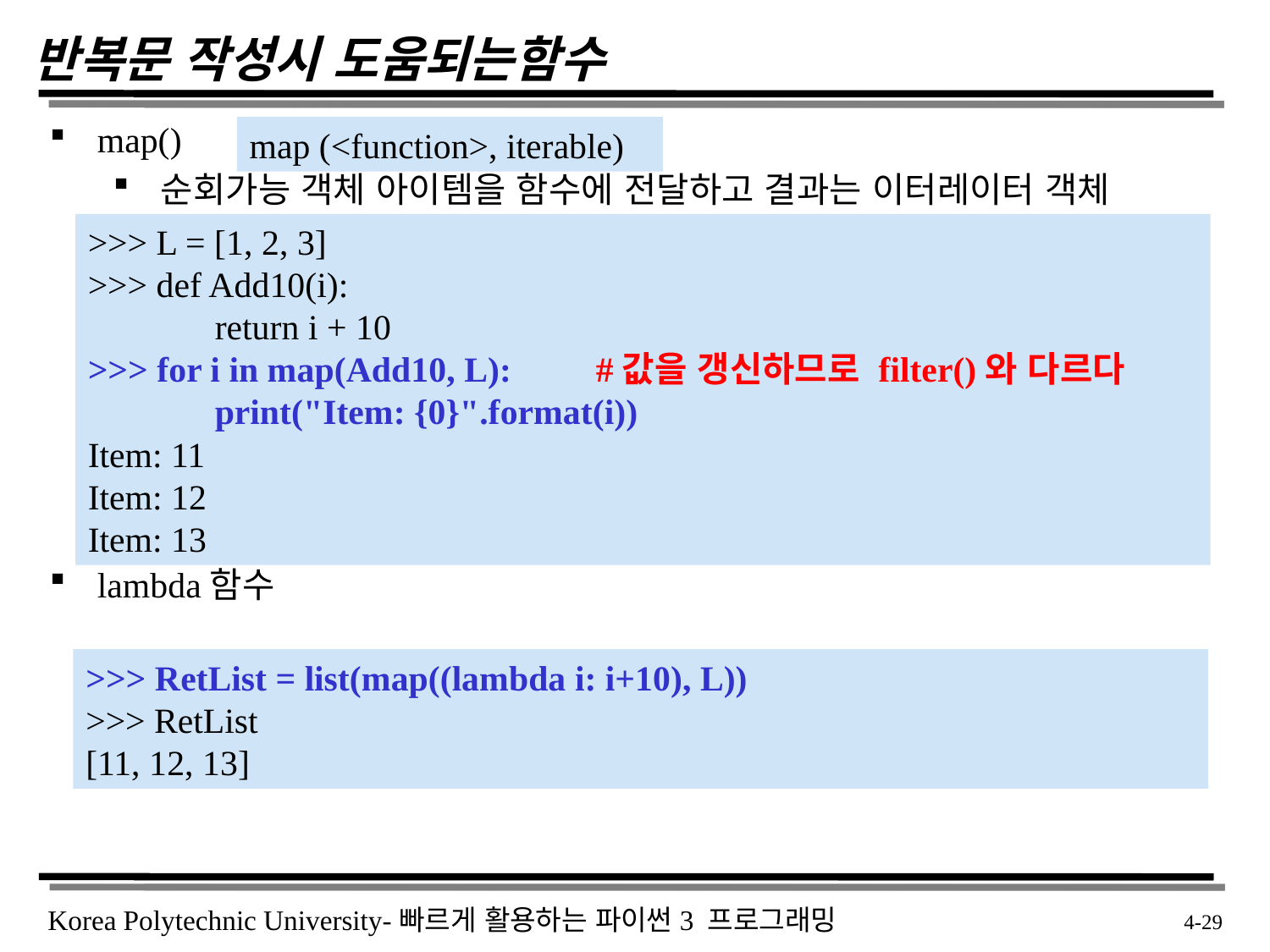

# 반복문 작성시 도움되는함수
map()
순회가능 객체 아이템을 함수에 전달하고 결과는 이터레이터 객체

lambda함수
map (<function>, iterable)

>>> L = [1, 2, 3]
>>> def Add10(i):
	return i + 10
>>> for i in map(Add10, L): 	#값을 갱신하므로 filter()와 다르다
	print("Item: {0}".format(i))
Item: 11
Item: 12
Item: 13
>>> RetList = list(map((lambda i: i+10), L))
>>> RetList
[11, 12, 13]
 4-29